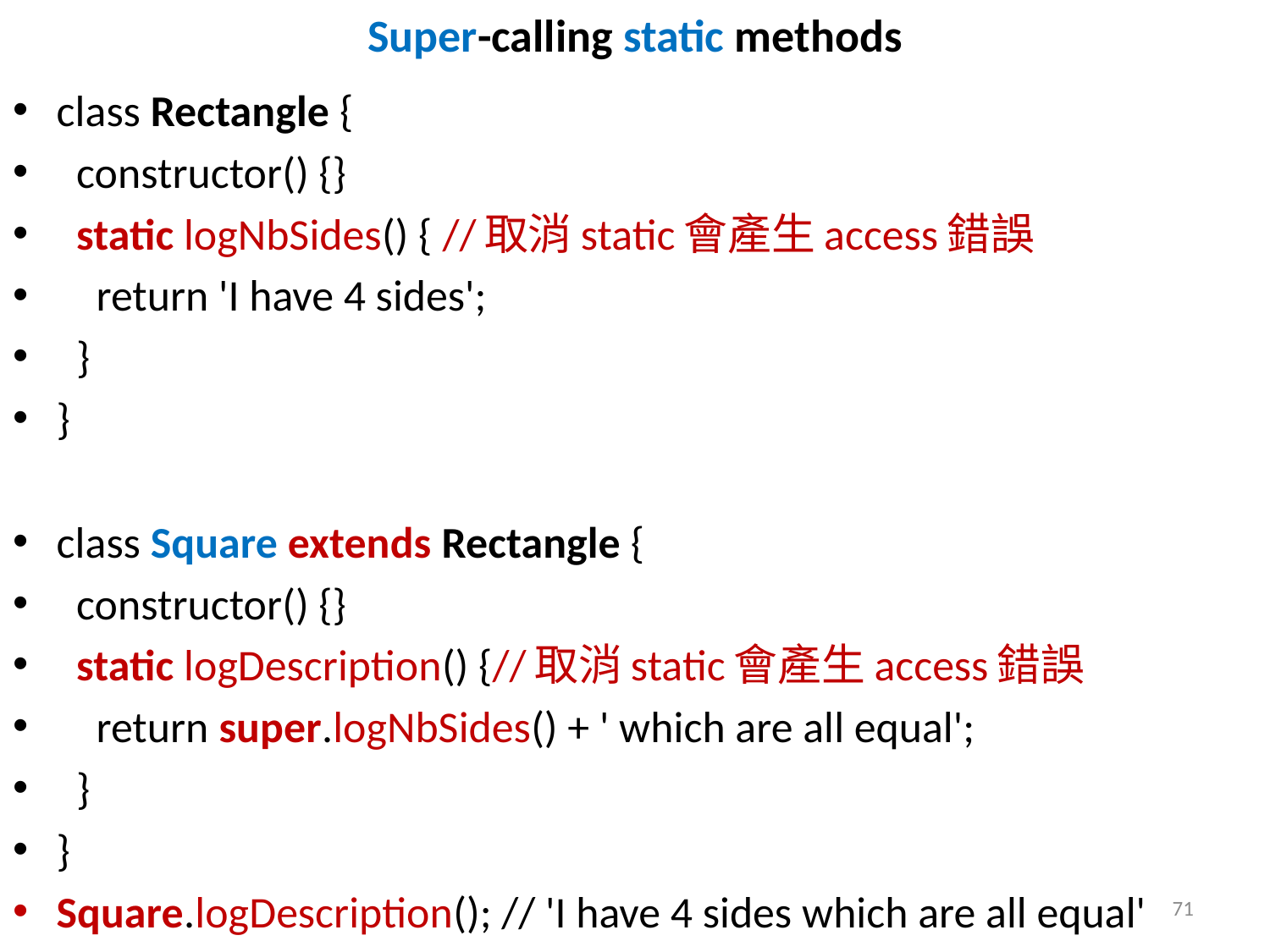

# Super-calling static methods
class Rectangle {
  constructor() {}
  static logNbSides() { //取消static會產生access錯誤
    return 'I have 4 sides';
  }
}

class Square extends Rectangle {
  constructor() {}
  static logDescription() {//取消static會產生access錯誤
    return super.logNbSides() + ' which are all equal';
  }
}
Square.logDescription(); // 'I have 4 sides which are all equal'
71